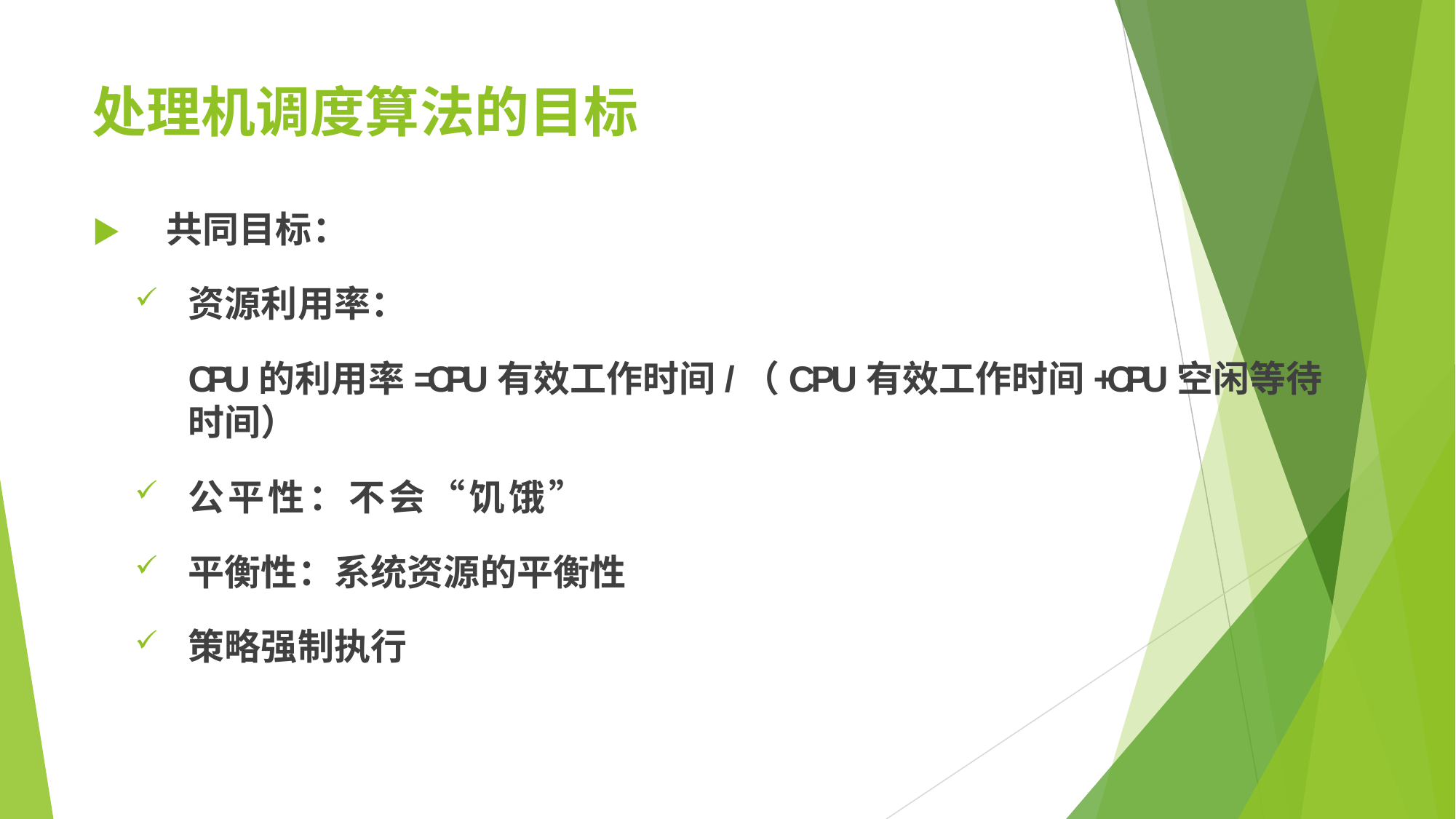

# 处理机调度算法的目标
▶	共同目标：

资源利用率：

CPU的利用率=CPU有效工作时间/（CPU有效工作时间+CPU空闲等待时间）

公平性：不会“饥饿”

平衡性：系统资源的平衡性

策略强制执行